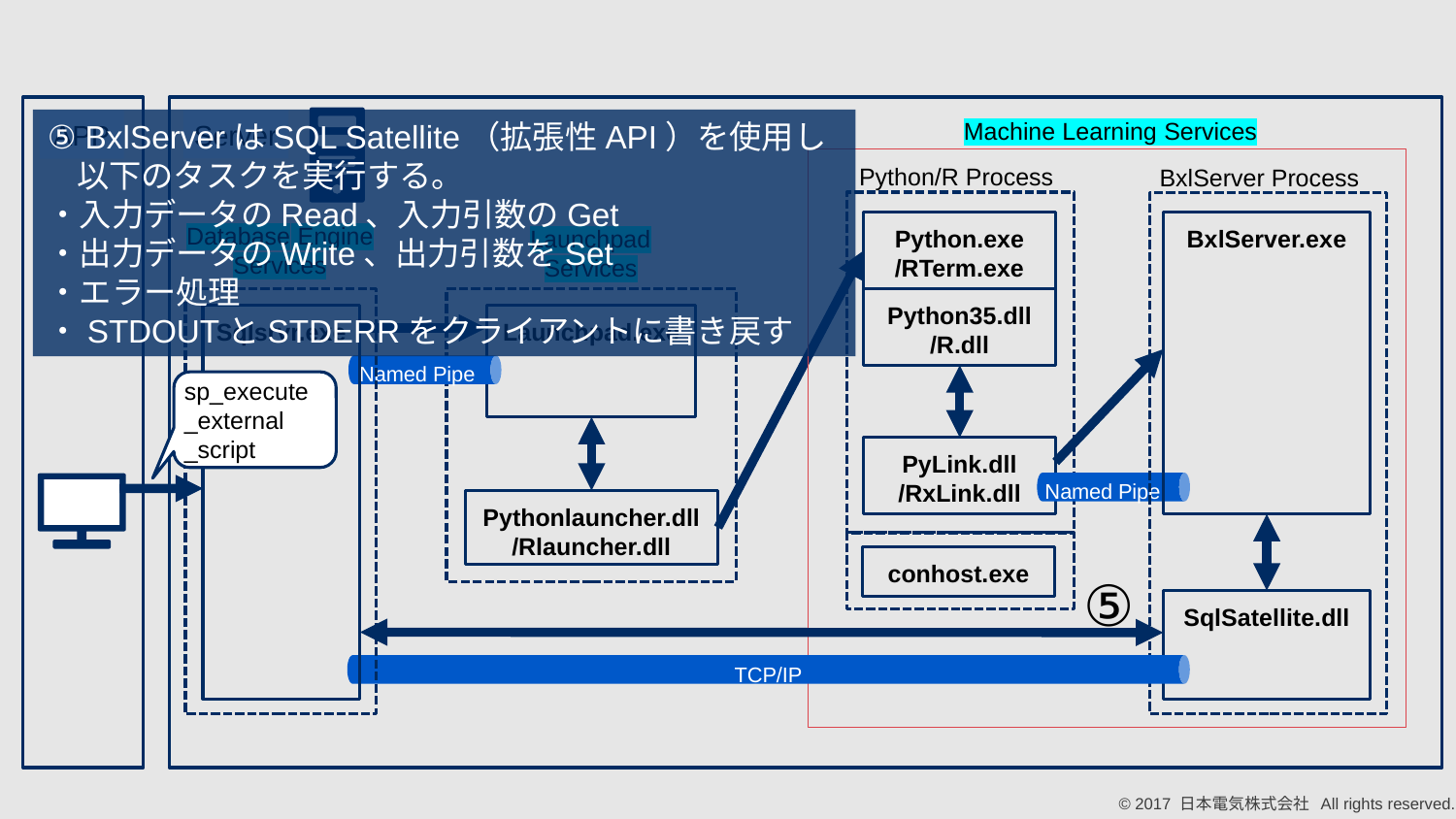

Machine Learning Services
⑤ BxlServerはSQL Satellite（拡張性API）を使用し以下のタスクを実行する。
・入力データのRead、入力引数のGet
・出力データのWrite、出力引数をSet
・エラー処理
・STDOUTとSTDERRをクライアントに書き戻す
Server
APP

Python/R Process
BxlServer Process

BxlServer.exe
Python.exe
/RTerm.exe
Database Engine
Services
Launchpad
Services
Python35.dll
/R.dll

Sqlsrvr.exe
Launchpad.exe

Named Pipe
sp_execute
_external
_script
PyLink.dll
/RxLink.dll

Named Pipe

Pythonlauncher.dll
/Rlauncher.dll

conhost.exe
⑤
SqlSatellite.dll

TCP/IP